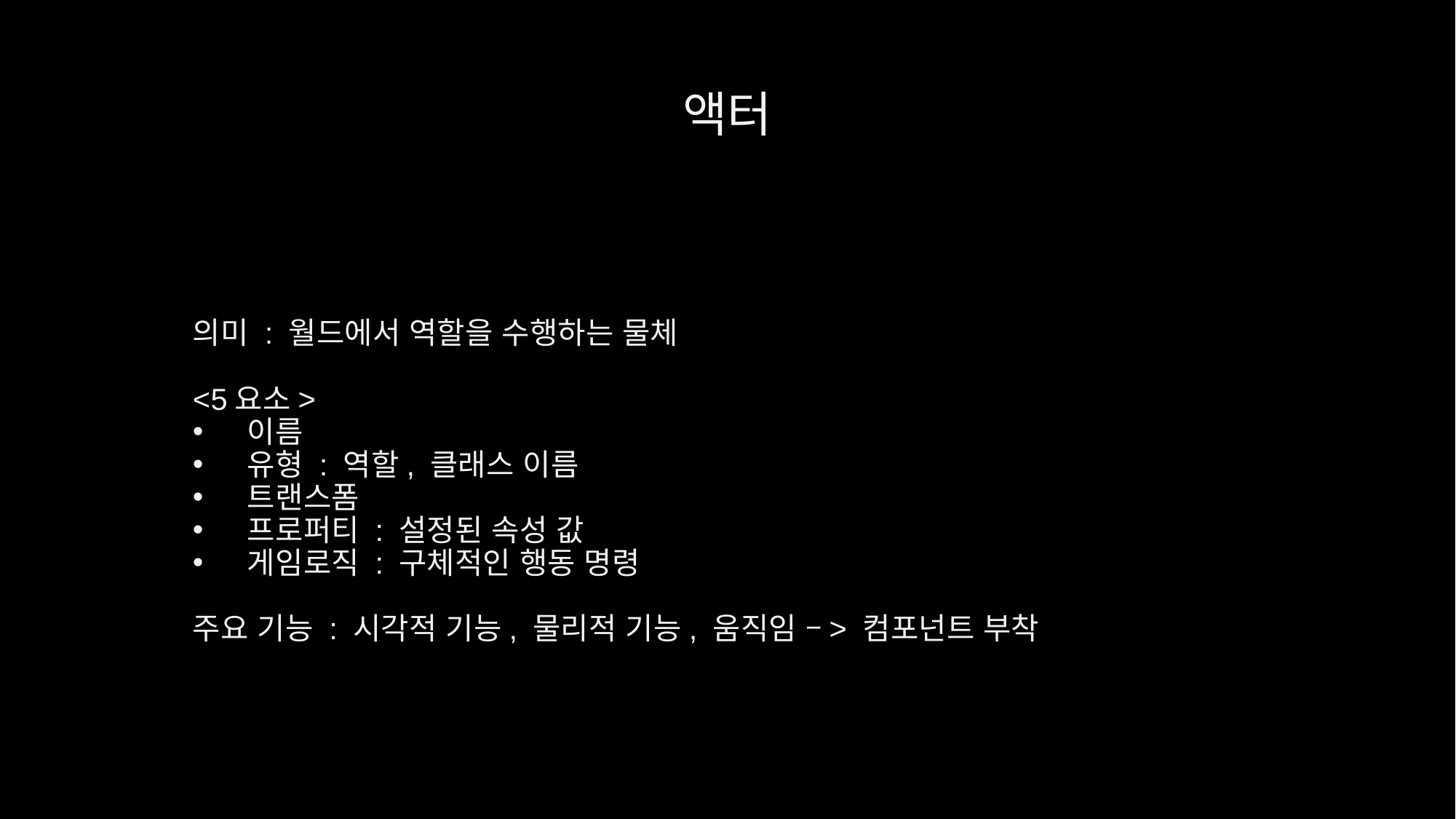

# 액터
의미 : 월드에서 역할을 수행하는 물체

<5요소>
이름
유형 : 역할, 클래스 이름
트랜스폼
프로퍼티 : 설정된 속성 값
게임로직 : 구체적인 행동 명령

주요 기능 : 시각적 기능, 물리적 기능, 움직임 –> 컴포넌트 부착